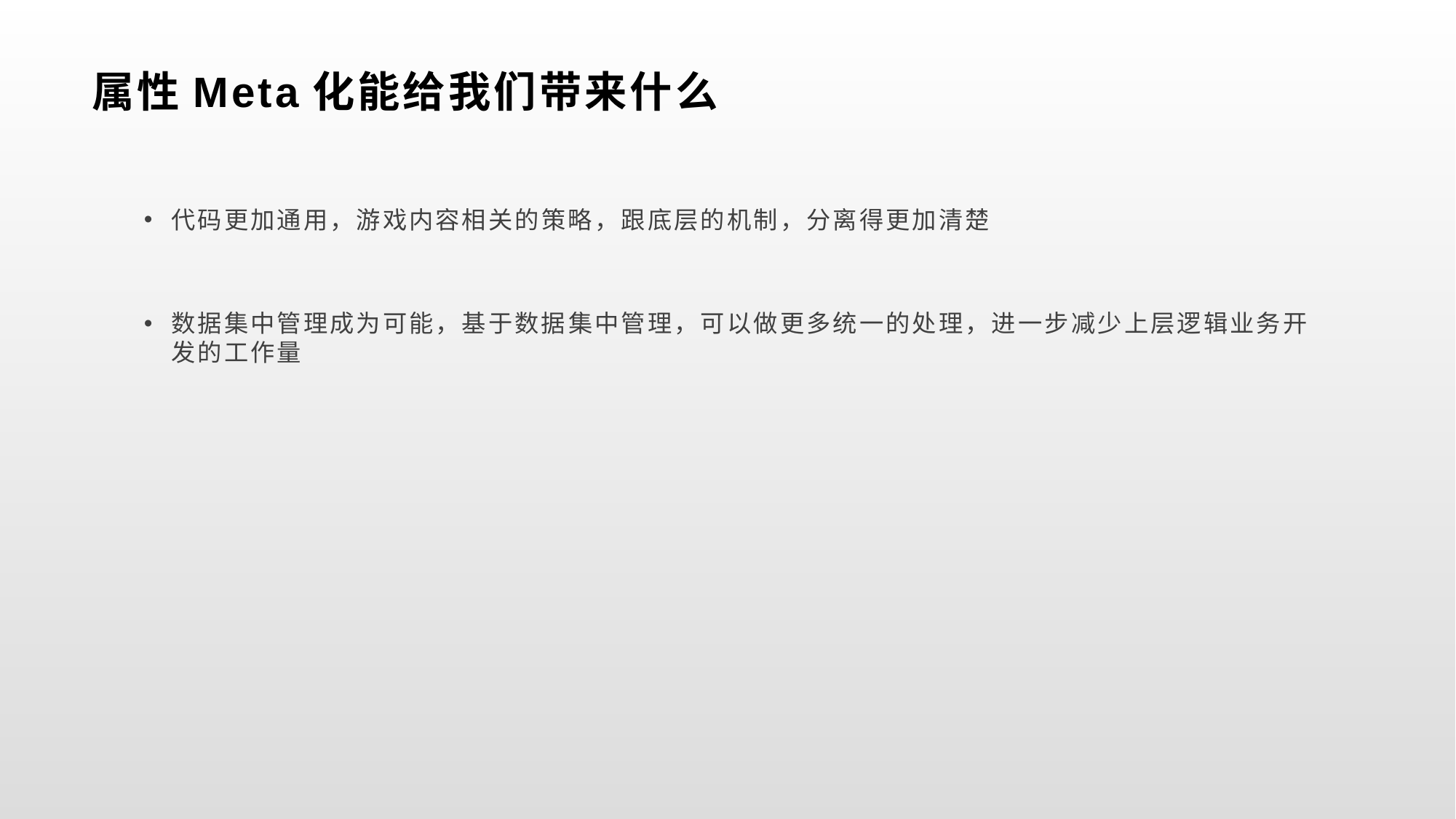

属性Meta化能给我们带来什么

代码更加通用，游戏内容相关的策略，跟底层的机制，分离得更加清楚

数据集中管理成为可能，基于数据集中管理，可以做更多统一的处理，进一步减少上层逻辑业务开发的工作量